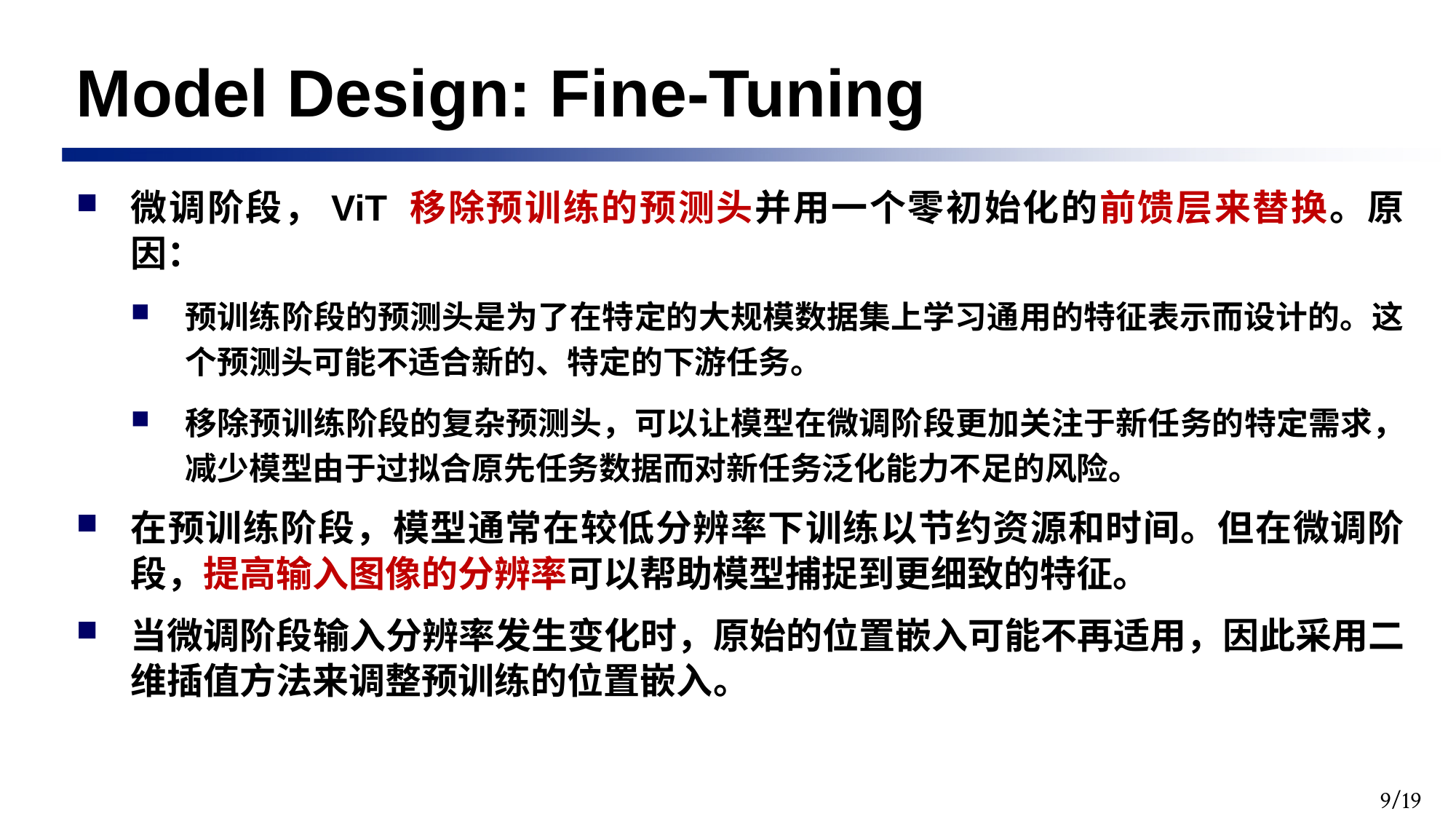

# Model Design: Fine-Tuning
微调阶段，ViT 移除预训练的预测头并用一个零初始化的前馈层来替换。原因：
预训练阶段的预测头是为了在特定的大规模数据集上学习通用的特征表示而设计的。这个预测头可能不适合新的、特定的下游任务。
移除预训练阶段的复杂预测头，可以让模型在微调阶段更加关注于新任务的特定需求，减少模型由于过拟合原先任务数据而对新任务泛化能力不足的风险。
在预训练阶段，模型通常在较低分辨率下训练以节约资源和时间。但在微调阶段，提高输入图像的分辨率可以帮助模型捕捉到更细致的特征。
当微调阶段输入分辨率发生变化时，原始的位置嵌入可能不再适用，因此采用二维插值方法来调整预训练的位置嵌入。